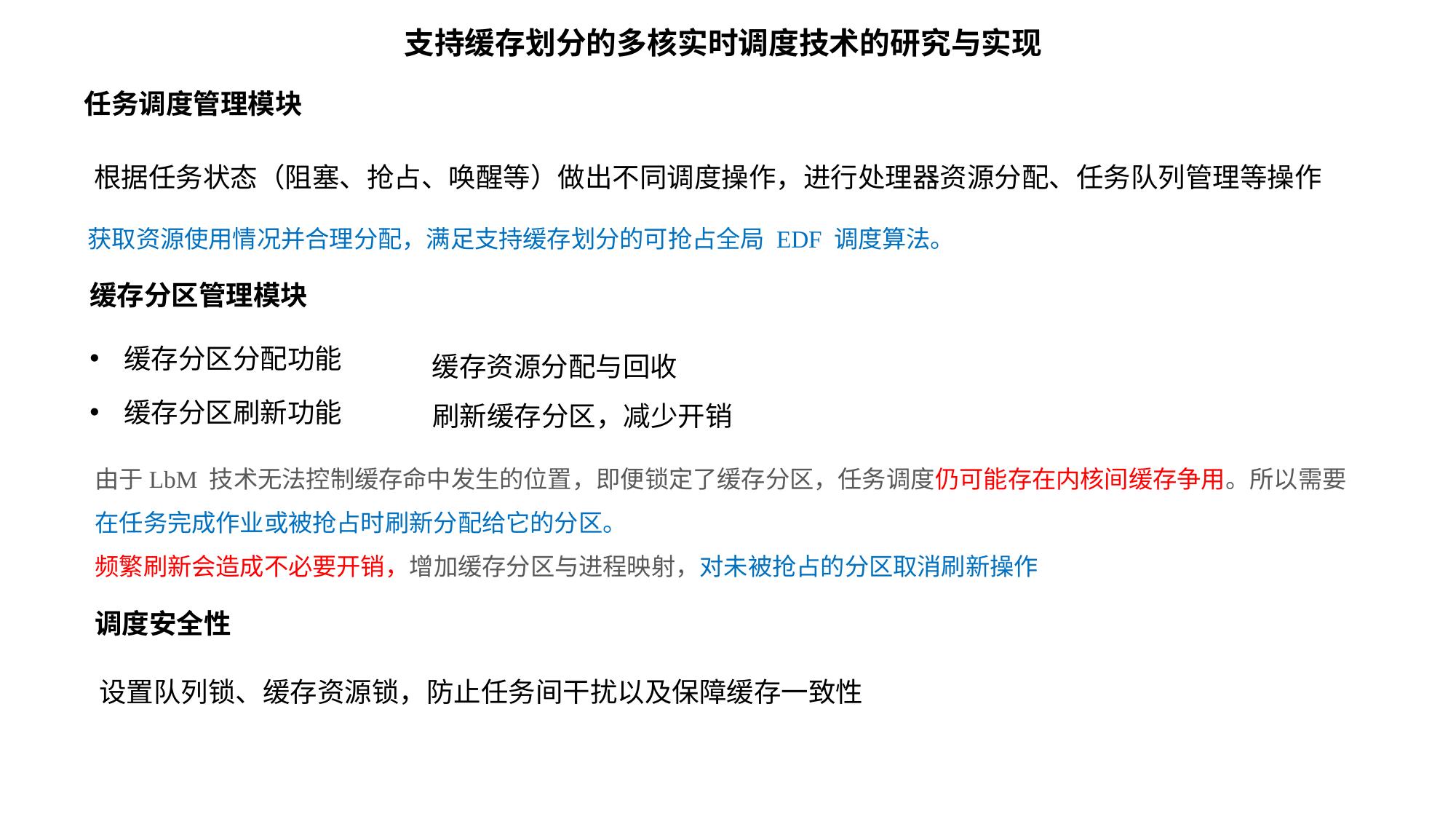

支持缓存划分的多核实时调度技术的研究与实现
任务调度管理模块
根据任务状态（阻塞、抢占、唤醒等）做出不同调度操作，进行处理器资源分配、任务队列管理等操作
获取资源使用情况并合理分配，满足支持缓存划分的可抢占全局 EDF 调度算法。
缓存分区管理模块
缓存资源分配与回收
缓存分区分配功能
刷新缓存分区，减少开销
缓存分区刷新功能
由于LbM 技术无法控制缓存命中发生的位置，即便锁定了缓存分区，任务调度仍可能存在内核间缓存争用。所以需要在任务完成作业或被抢占时刷新分配给它的分区。
频繁刷新会造成不必要开销，增加缓存分区与进程映射，对未被抢占的分区取消刷新操作
调度安全性
设置队列锁、缓存资源锁，防止任务间干扰以及保障缓存一致性